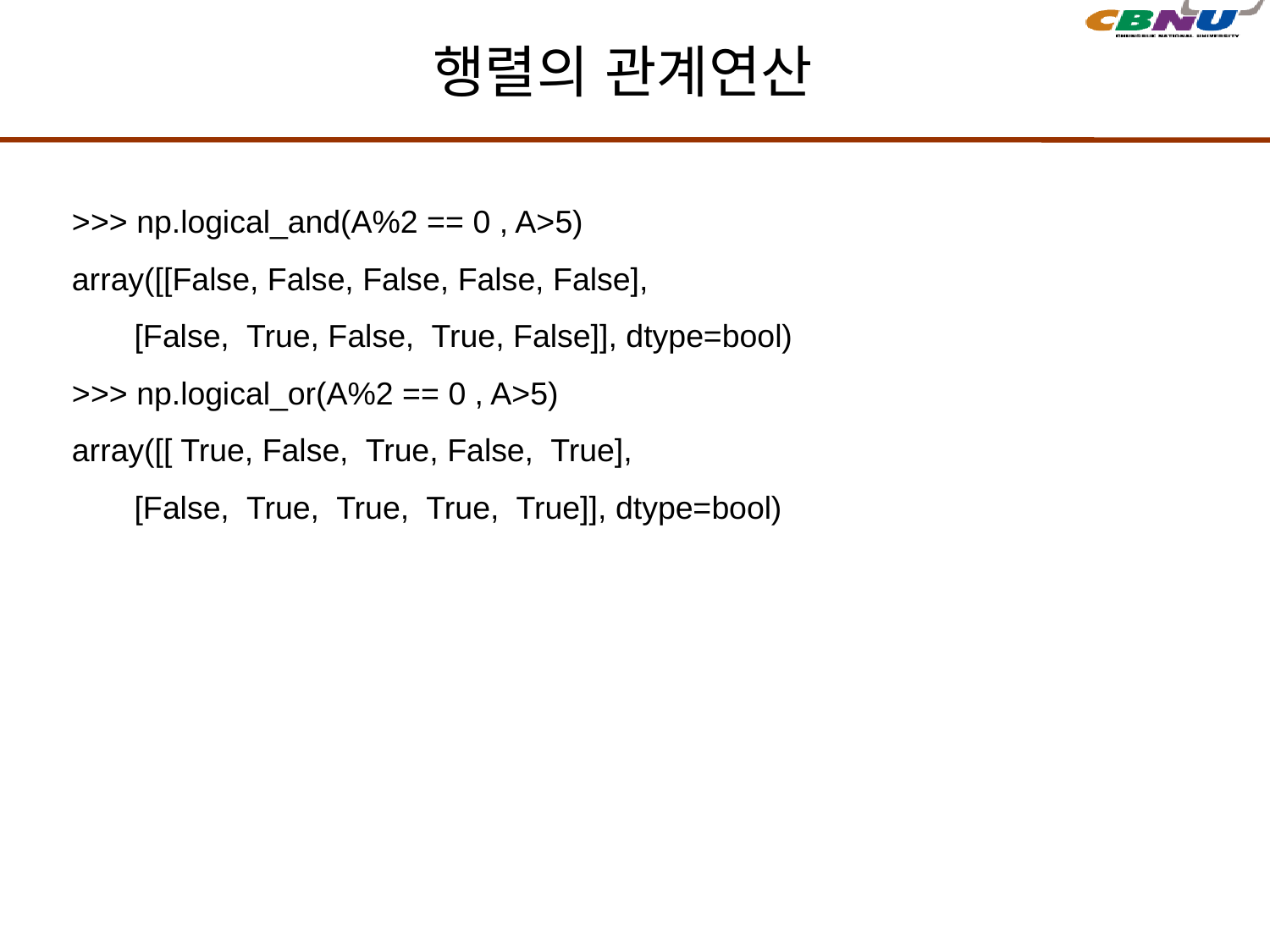

# 행렬의 관계연산
>>> np.logical_and(A%2 == 0 , A>5)
array([[False, False, False, False, False],
       [False,  True, False,  True, False]], dtype=bool)
>>> np.logical_or(A%2 == 0 , A>5)
array([[ True, False,  True, False,  True],
       [False,  True,  True,  True,  True]], dtype=bool)